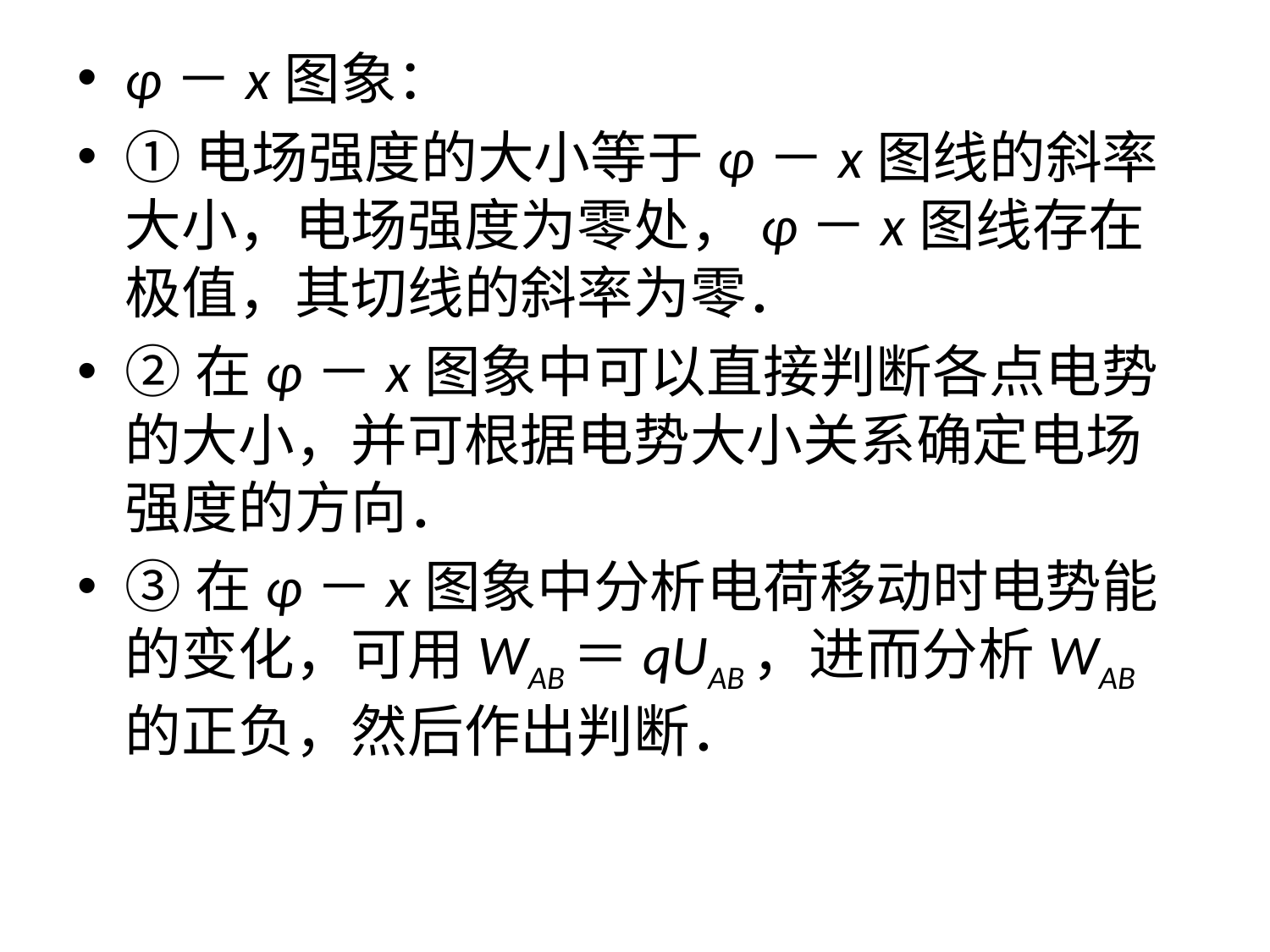

φ－x图象：
①电场强度的大小等于φ－x图线的斜率大小，电场强度为零处，φ－x图线存在极值，其切线的斜率为零．
②在φ－x图象中可以直接判断各点电势的大小，并可根据电势大小关系确定电场强度的方向．
③在φ－x图象中分析电荷移动时电势能的变化，可用WAB＝qUAB，进而分析WAB的正负，然后作出判断．